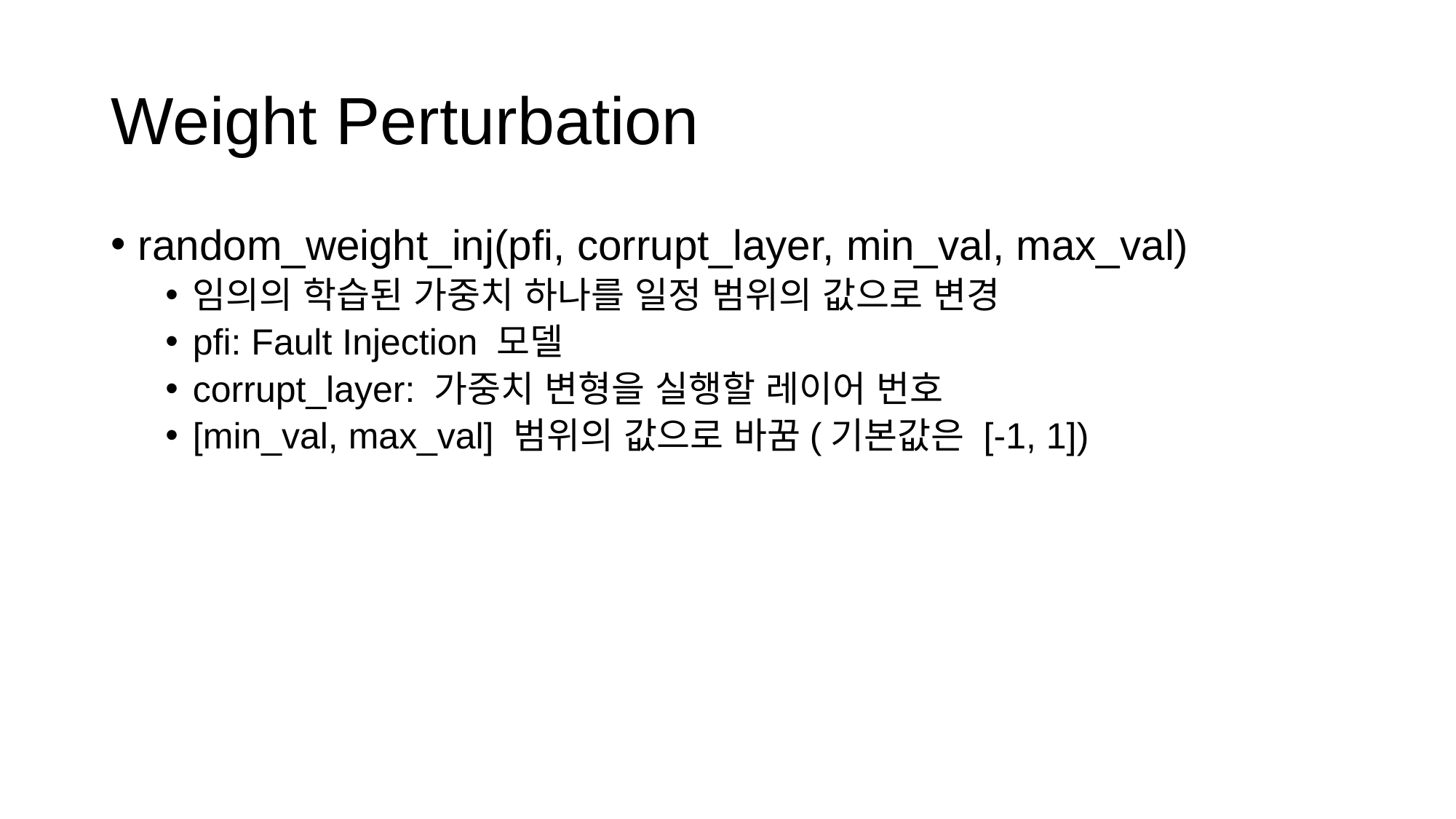

# Weight Perturbation
random_weight_inj(pfi, corrupt_layer, min_val, max_val)
임의의 학습된 가중치 하나를 일정 범위의 값으로 변경
pfi: Fault Injection 모델
corrupt_layer: 가중치 변형을 실행할 레이어 번호
[min_val, max_val] 범위의 값으로 바꿈(기본값은 [-1, 1])